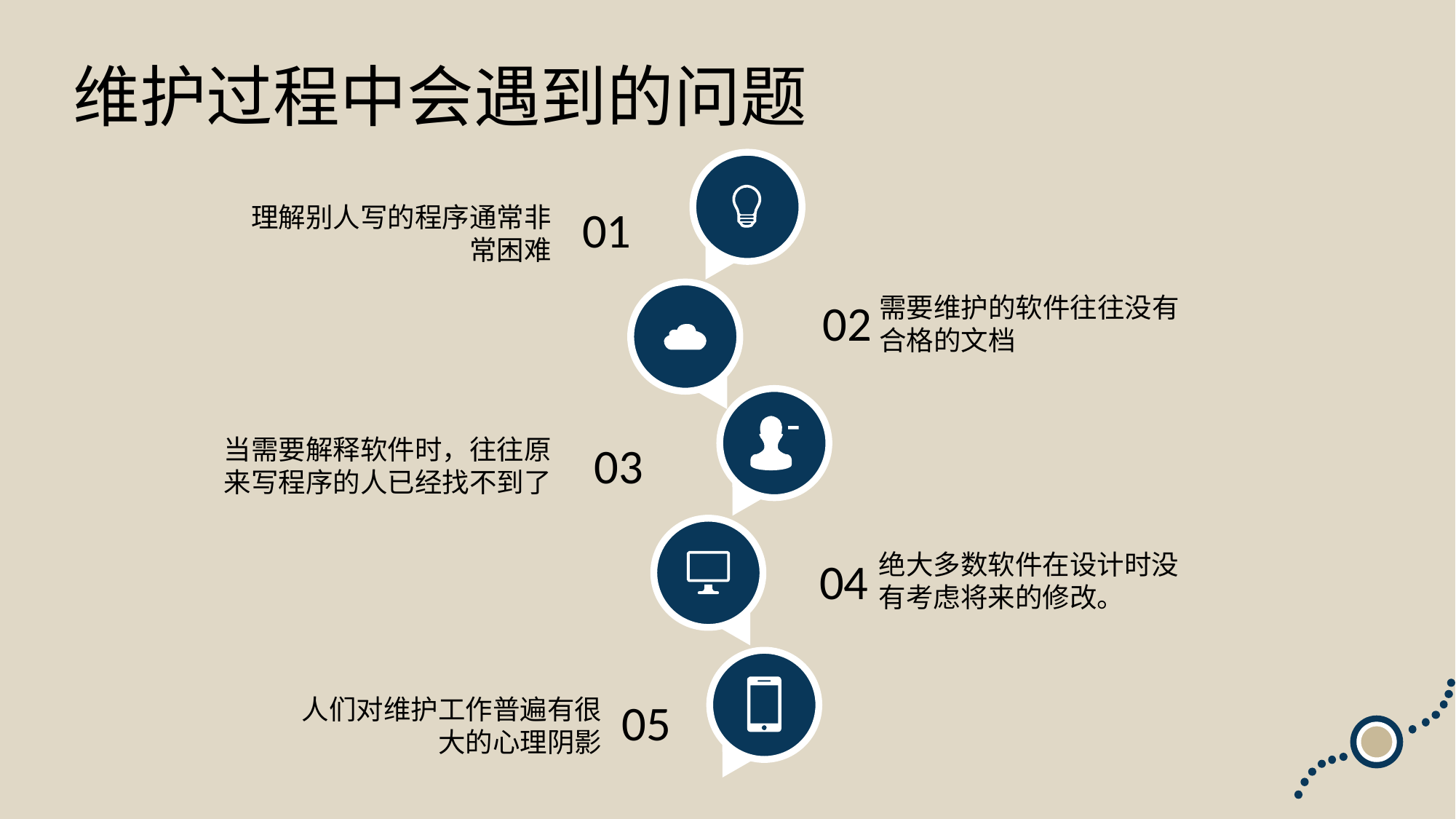

维护过程中会遇到的问题

01
理解别人写的程序通常非常困难

需要维护的软件往往没有合格的文档
02

当需要解释软件时，往往原来写程序的人已经找不到了
03

绝大多数软件在设计时没有考虑将来的修改。
04

人们对维护工作普遍有很大的心理阴影
05